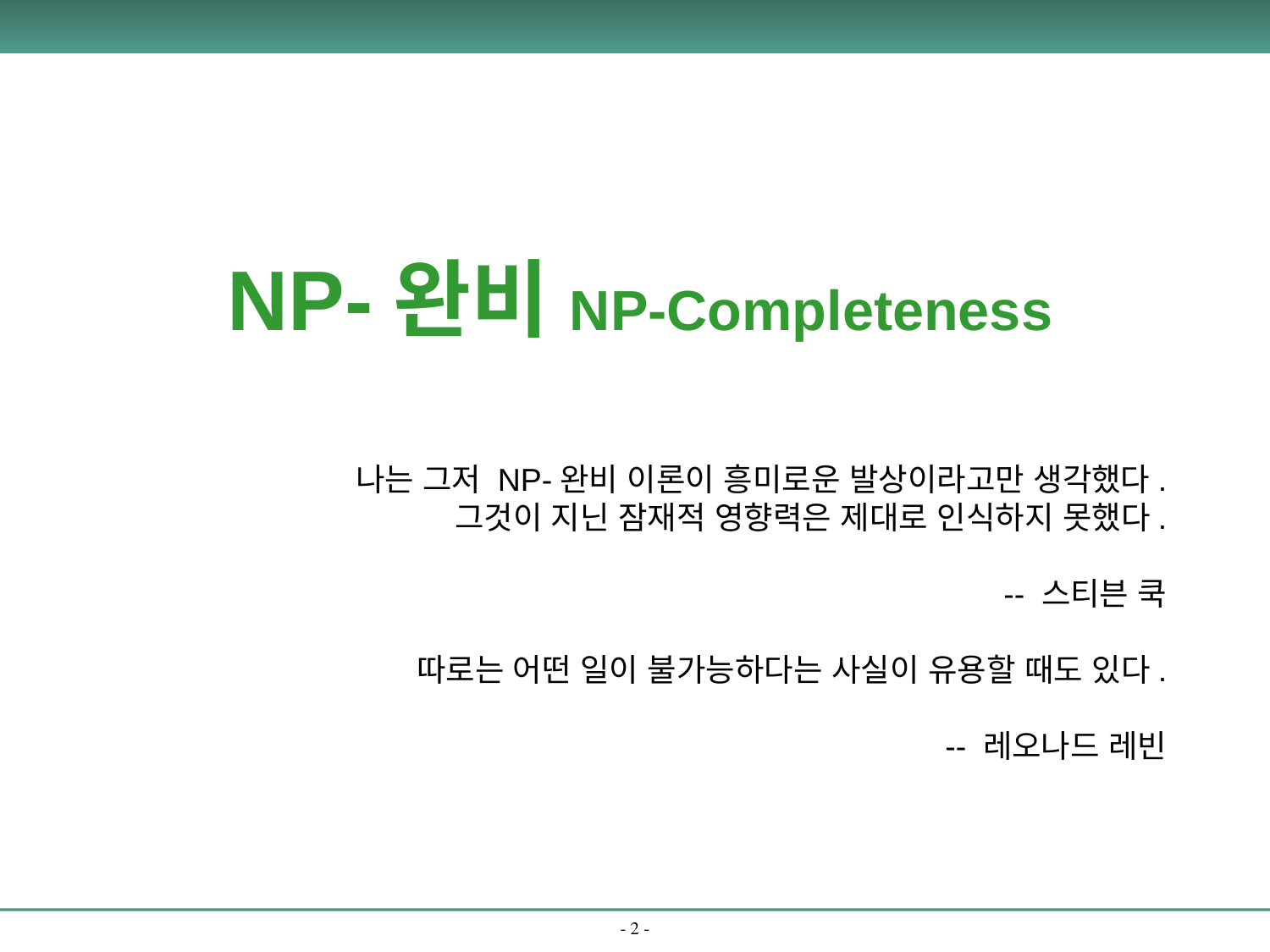

# NP-완비NP-Completeness
나는 그저 NP-완비 이론이 흥미로운 발상이라고만 생각했다.
그것이 지닌 잠재적 영향력은 제대로 인식하지 못했다.

-- 스티븐 쿡

따로는 어떤 일이 불가능하다는 사실이 유용할 때도 있다.

-- 레오나드 레빈